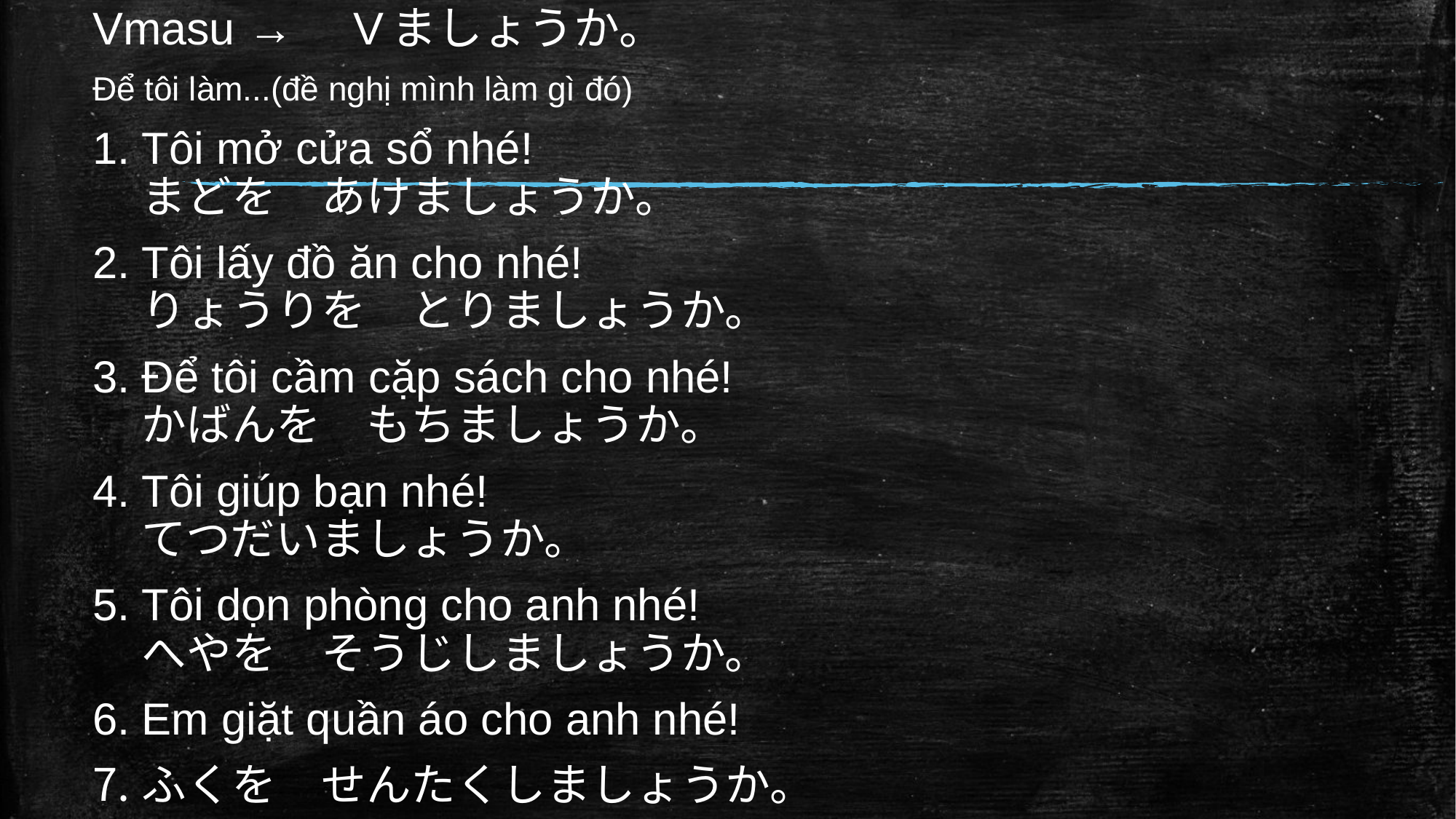

Vmasu →　Vましょうか。
Để tôi làm...(đề nghị mình làm gì đó)
Tôi mở cửa sổ nhé!
まどを　あけましょうか。
Tôi lấy đồ ăn cho nhé!
りょうりを　とりましょうか。
Để tôi cầm cặp sách cho nhé!
かばんを　もちましょうか。
Tôi giúp bạn nhé!
てつだいましょうか。
Tôi dọn phòng cho anh nhé!
へやを　そうじしましょうか。
Em giặt quần áo cho anh nhé!
ふくを　せんたくしましょうか。